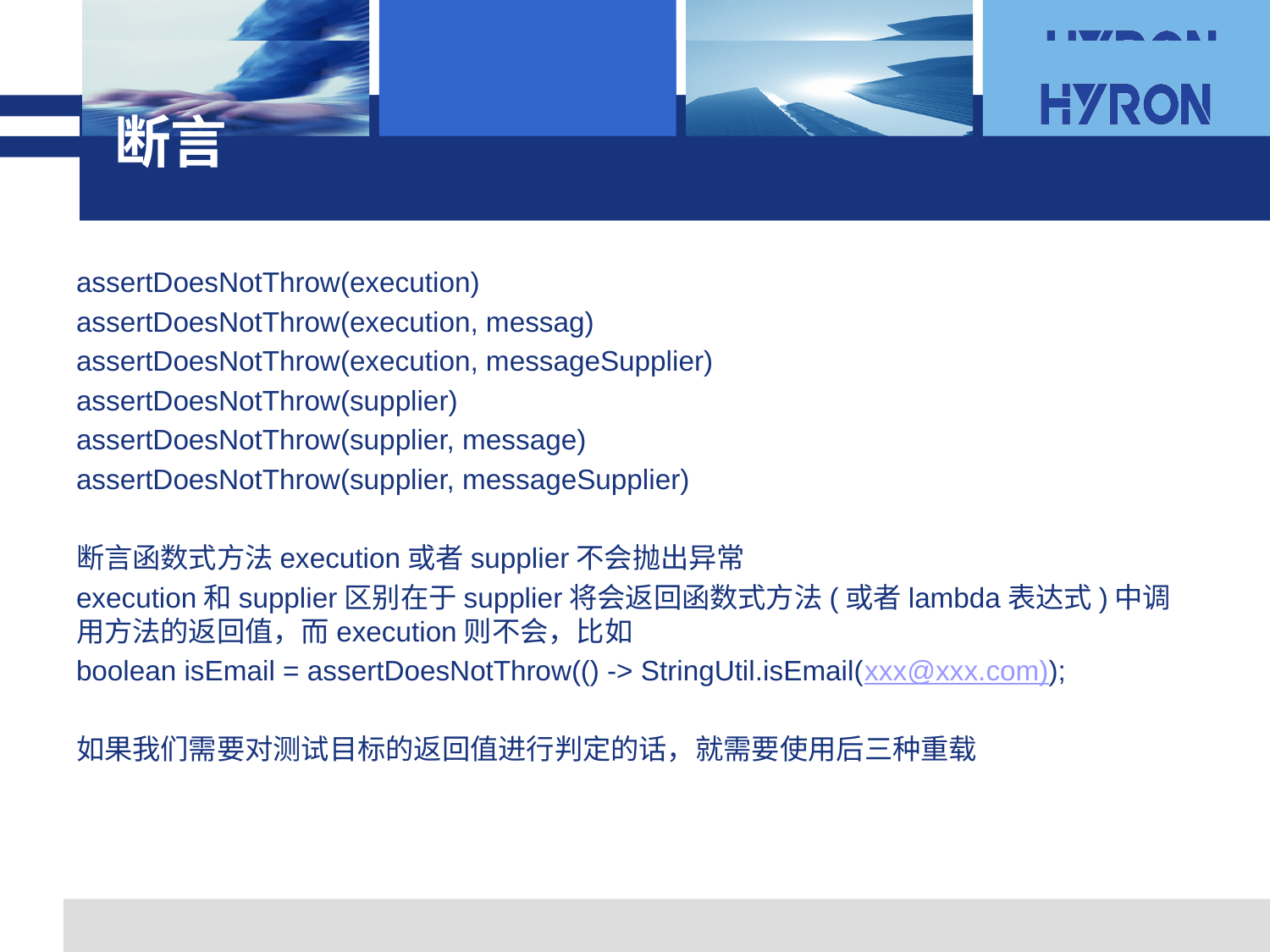

# 断言

assertDoesNotThrow(execution)
assertDoesNotThrow(execution, messag)
assertDoesNotThrow(execution, messageSupplier)
assertDoesNotThrow(supplier)
assertDoesNotThrow(supplier, message)
assertDoesNotThrow(supplier, messageSupplier)

断言函数式方法execution或者supplier不会抛出异常
execution和supplier区别在于supplier将会返回函数式方法(或者lambda表达式)中调用方法的返回值，而execution则不会，比如
boolean isEmail = assertDoesNotThrow(() -> StringUtil.isEmail(xxx@xxx.com));

如果我们需要对测试目标的返回值进行判定的话，就需要使用后三种重载